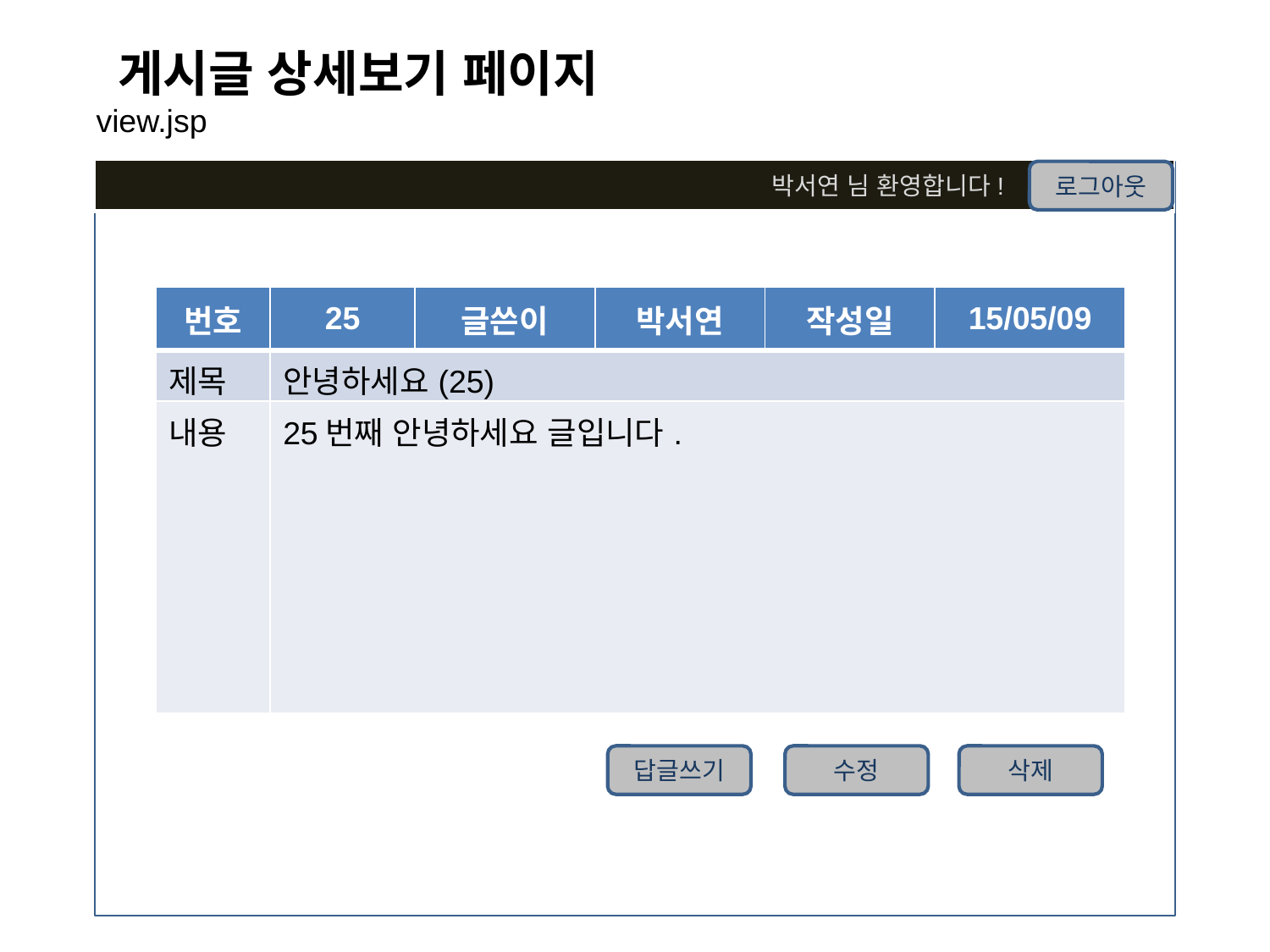

게시글 상세보기 페이지
view.jsp
|  |
| --- |

로그아웃
박서연 님 환영합니다!
| 번호 | 25 | 글쓴이 | 박서연 | 작성일 | 15/05/09 |
| --- | --- | --- | --- | --- | --- |
| 제목 | 안녕하세요(25) |  |  |  |  |
| 내용 | 25번째 안녕하세요 글입니다. |  |  |  |  |
답글쓰기
수정
삭제